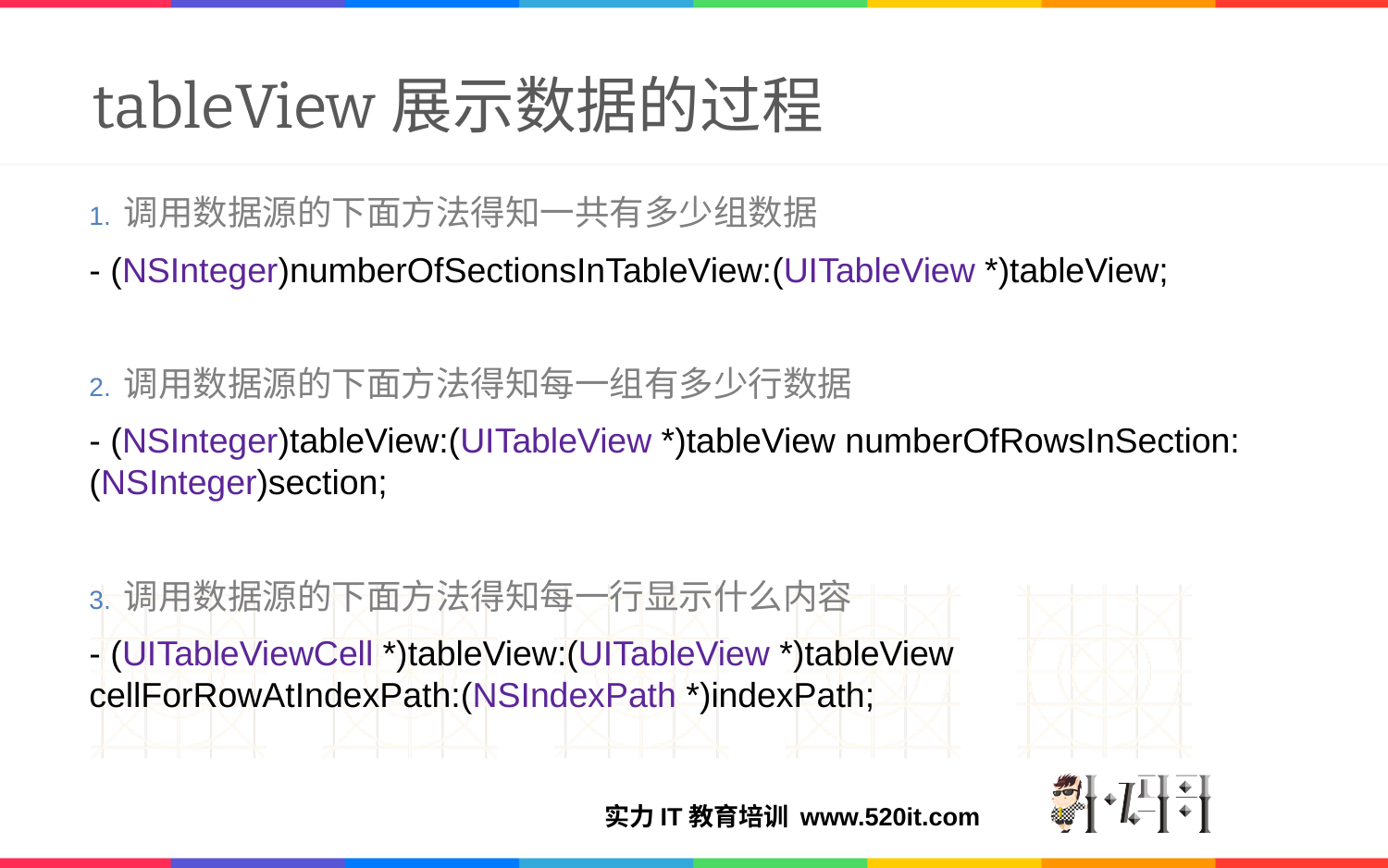

# tableView展示数据的过程
调用数据源的下面方法得知一共有多少组数据
- (NSInteger)numberOfSectionsInTableView:(UITableView *)tableView;

调用数据源的下面方法得知每一组有多少行数据
- (NSInteger)tableView:(UITableView *)tableView numberOfRowsInSection:(NSInteger)section;

调用数据源的下面方法得知每一行显示什么内容
- (UITableViewCell *)tableView:(UITableView *)tableView cellForRowAtIndexPath:(NSIndexPath *)indexPath;